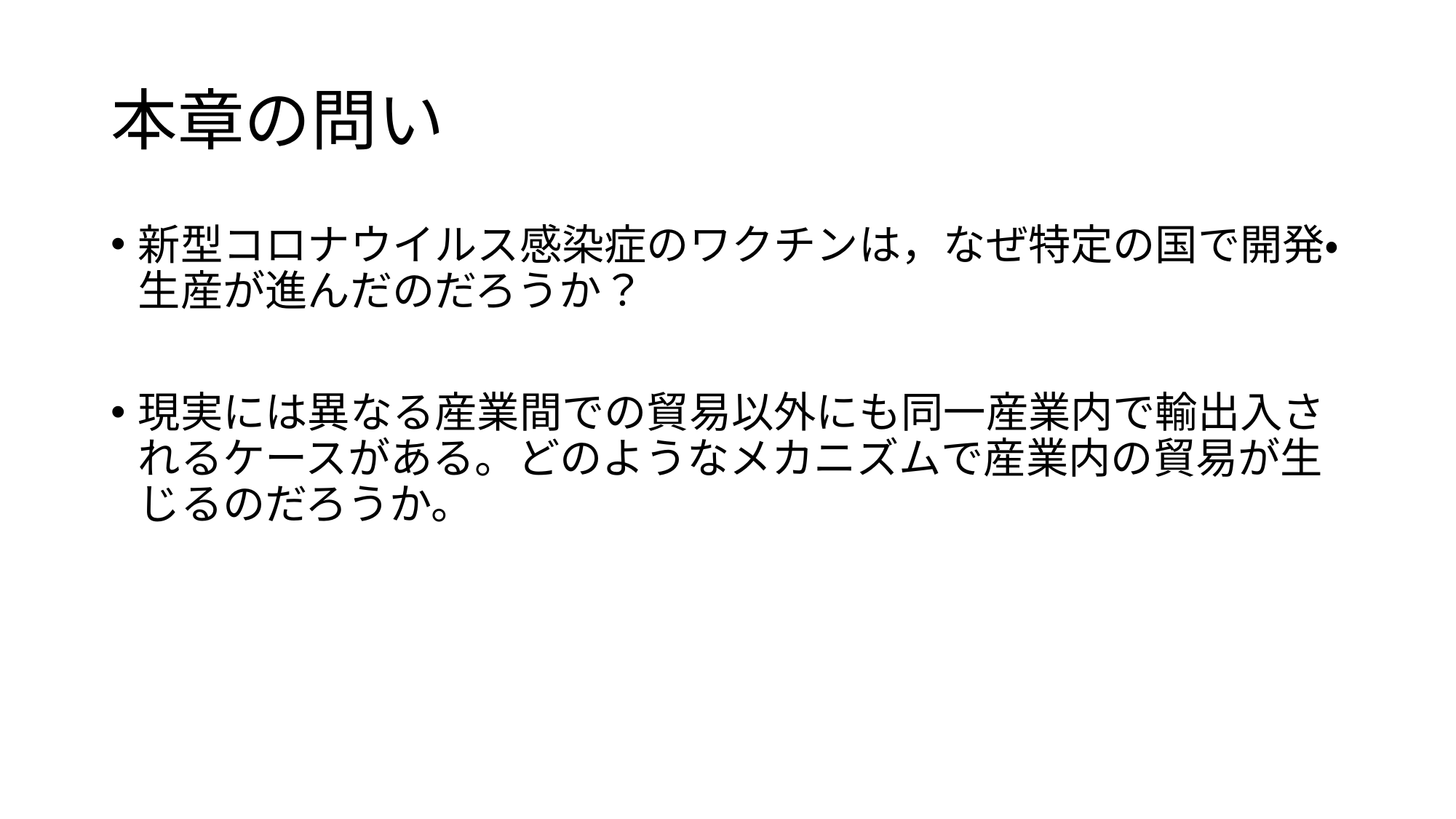

# 本章の問い
新型コロナウイルス感染症のワクチンは，なぜ特定の国で開発・生産が進んだのだろうか？

現実には異なる産業間での貿易以外にも同一産業内で輸出入されるケースがある。どのようなメカニズムで産業内の貿易が生じるのだろうか。